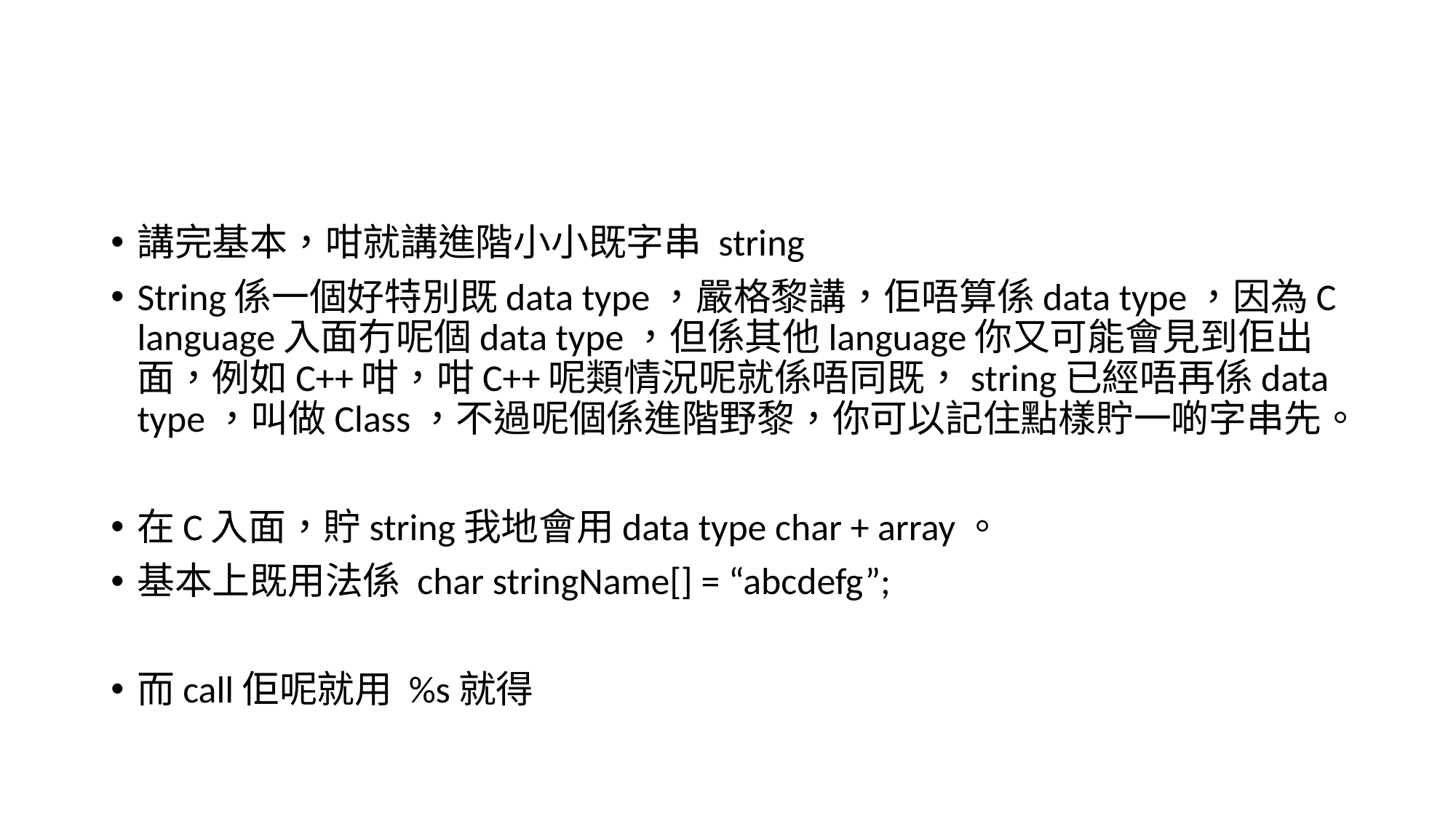

#
講完基本，咁就講進階小小既字串 string
String係一個好特別既data type，嚴格黎講，佢唔算係data type，因為C language入面冇呢個data type，但係其他language你又可能會見到佢出面，例如C++咁，咁C++呢類情況呢就係唔同既，string已經唔再係data type，叫做Class，不過呢個係進階野黎，你可以記住點樣貯一啲字串先。

在C入面，貯string我地會用data type char + array。
基本上既用法係 char stringName[] = “abcdefg”;

而call佢呢就用 %s就得